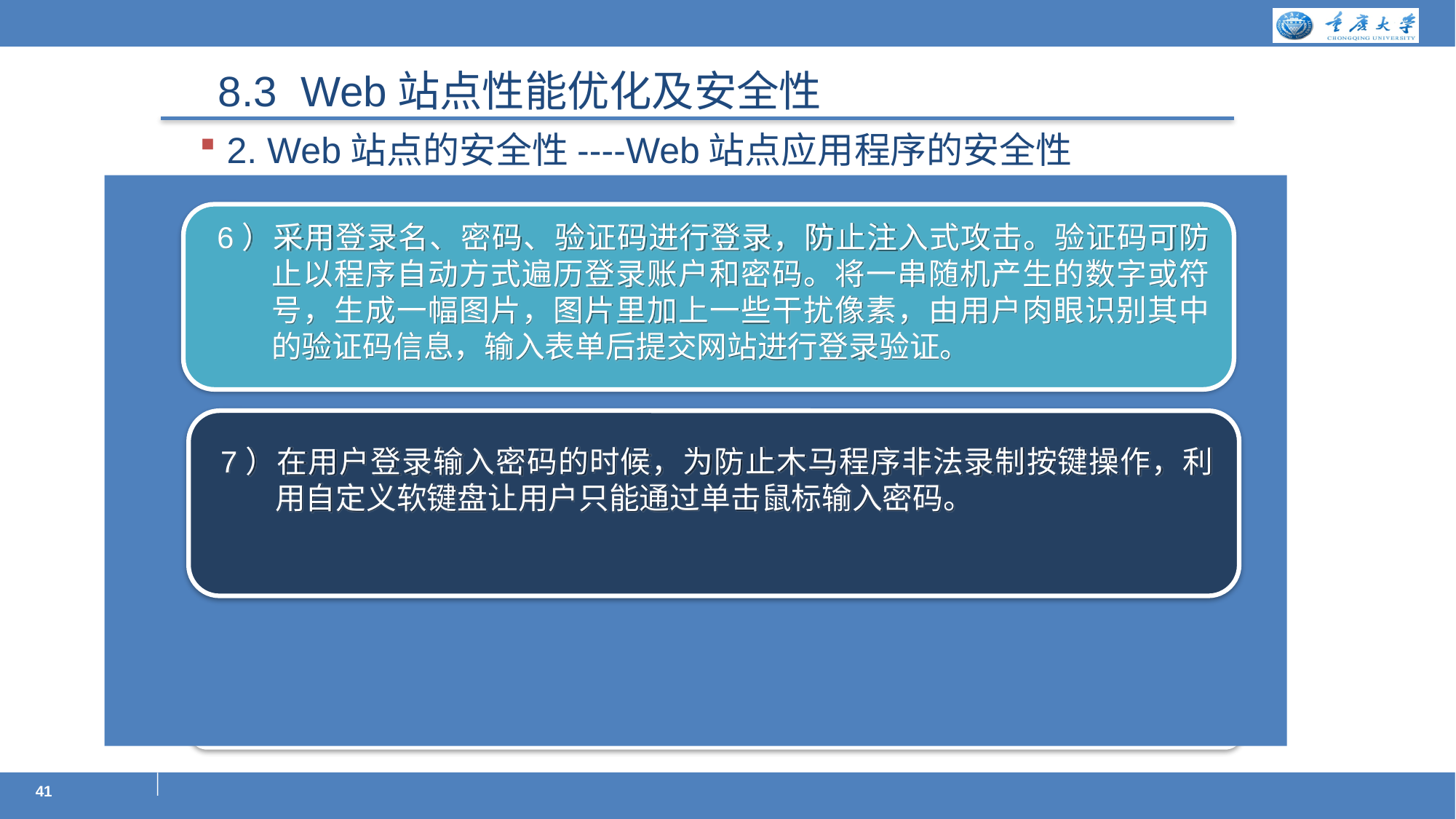

8.3  Web站点性能优化及安全性
2. Web站点的安全性----Web站点应用程序的安全性

6）采用登录名、密码、验证码进行登录，防止注入式攻击。验证码可防止以程序自动方式遍历登录账户和密码。将一串随机产生的数字或符号，生成一幅图片，图片里加上一些干扰像素，由用户肉眼识别其中的验证码信息，输入表单后提交网站进行登录验证。

7）在用户登录输入密码的时候，为防止木马程序非法录制按键操作，利用自定义软键盘让用户只能通过单击鼠标输入密码。

1）对Web应用系统应建立基于角色的用户权限管理机制。登录密码加密后存放到数据表中。

2）使用参数化存储过程，将与数据库的交互限制到存储过程。

3）输入有效性验证。输入有效性验证即是对所有用户输入的字符范围进行限制，以防可用于向Web站点发送恶意脚本的字符被禁止使用。

4）对数据库连接字符串、用户密码等敏感信息进行加密存储。

5）当用户请求一个安全页面时，要判断该用户是否已经登录系统并尚未超时。如用户未登录则将此用户重定向到登录页面。
41